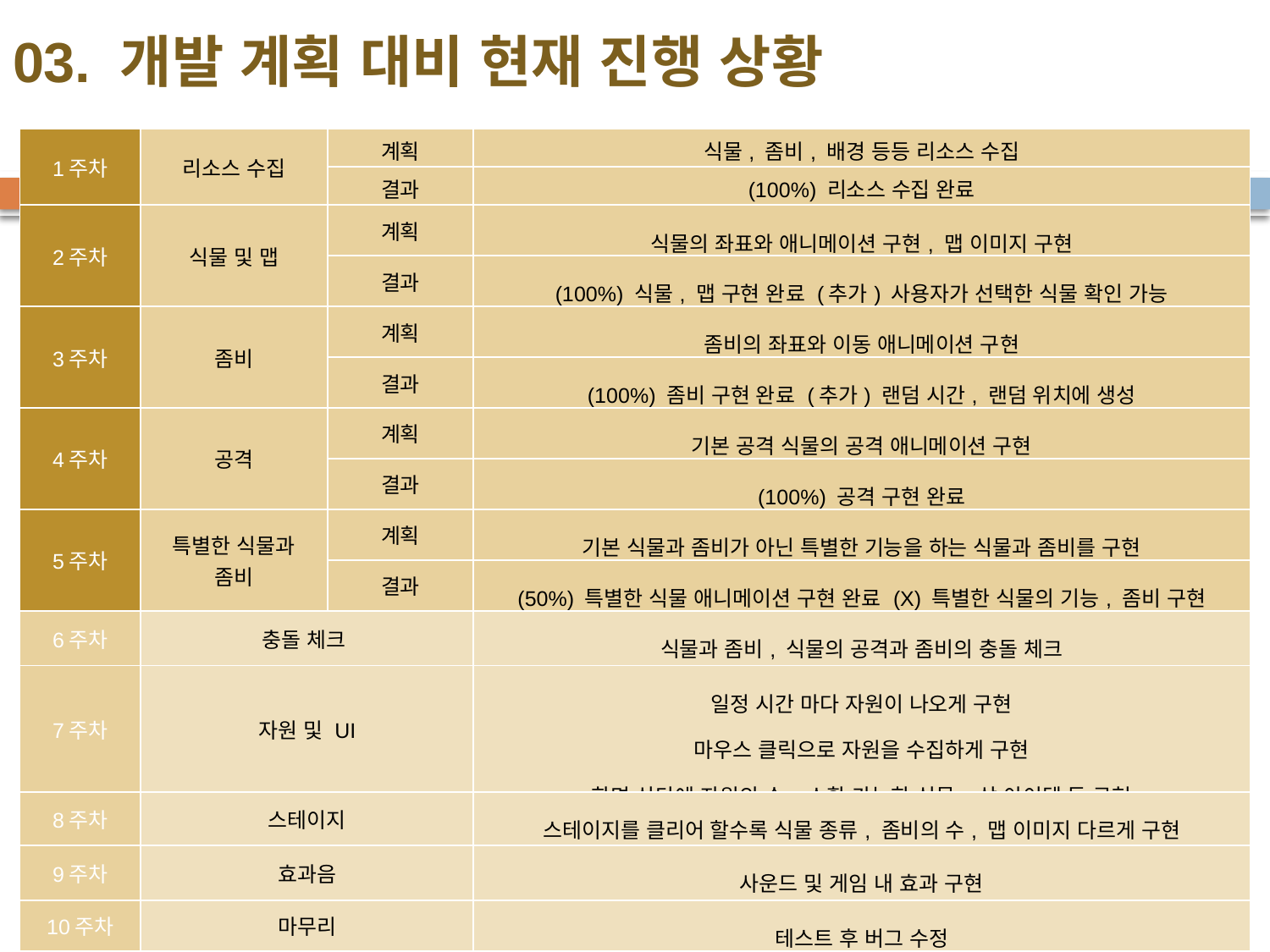

03. 개발 계획 대비 현재 진행 상황
| 1주차 | 리소스 수집 | 계획 | 식물, 좀비, 배경 등등 리소스 수집 |
| --- | --- | --- | --- |
|  |  | 결과 | (100%) 리소스 수집 완료 |
| 2주차 | 식물 및 맵 | 계획 | 식물의 좌표와 애니메이션 구현, 맵 이미지 구현 |
|  |  | 결과 | (100%) 식물, 맵 구현 완료 (추가) 사용자가 선택한 식물 확인 가능 |
| 3주차 | 좀비 | 계획 | 좀비의 좌표와 이동 애니메이션 구현 |
|  |  | 결과 | (100%) 좀비 구현 완료 (추가) 랜덤 시간, 랜덤 위치에 생성 |
| 4주차 | 공격 | 계획 | 기본 공격 식물의 공격 애니메이션 구현 |
|  |  | 결과 | (100%) 공격 구현 완료 |
| 5주차 | 특별한 식물과 좀비 | 계획 | 기본 식물과 좀비가 아닌 특별한 기능을 하는 식물과 좀비를 구현 |
|  |  | 결과 | (50%) 특별한 식물 애니메이션 구현 완료 (X) 특별한 식물의 기능, 좀비 구현 |
| 6주차 | 충돌 체크 |  | 식물과 좀비, 식물의 공격과 좀비의 충돌 체크 |
| 7주차 | 자원 및 UI |  | 일정 시간 마다 자원이 나오게 구현 마우스 클릭으로 자원을 수집하게 구현 화면 상단에 자원의 수, 소환 가능한 식물, 삽 아이템 등 구현 |
| 8주차 | 스테이지 |  | 스테이지를 클리어 할수록 식물 종류, 좀비의 수, 맵 이미지 다르게 구현 |
| 9주차 | 효과음 |  | 사운드 및 게임 내 효과 구현 |
| 10주차 | 마무리 |  | 테스트 후 버그 수정 |